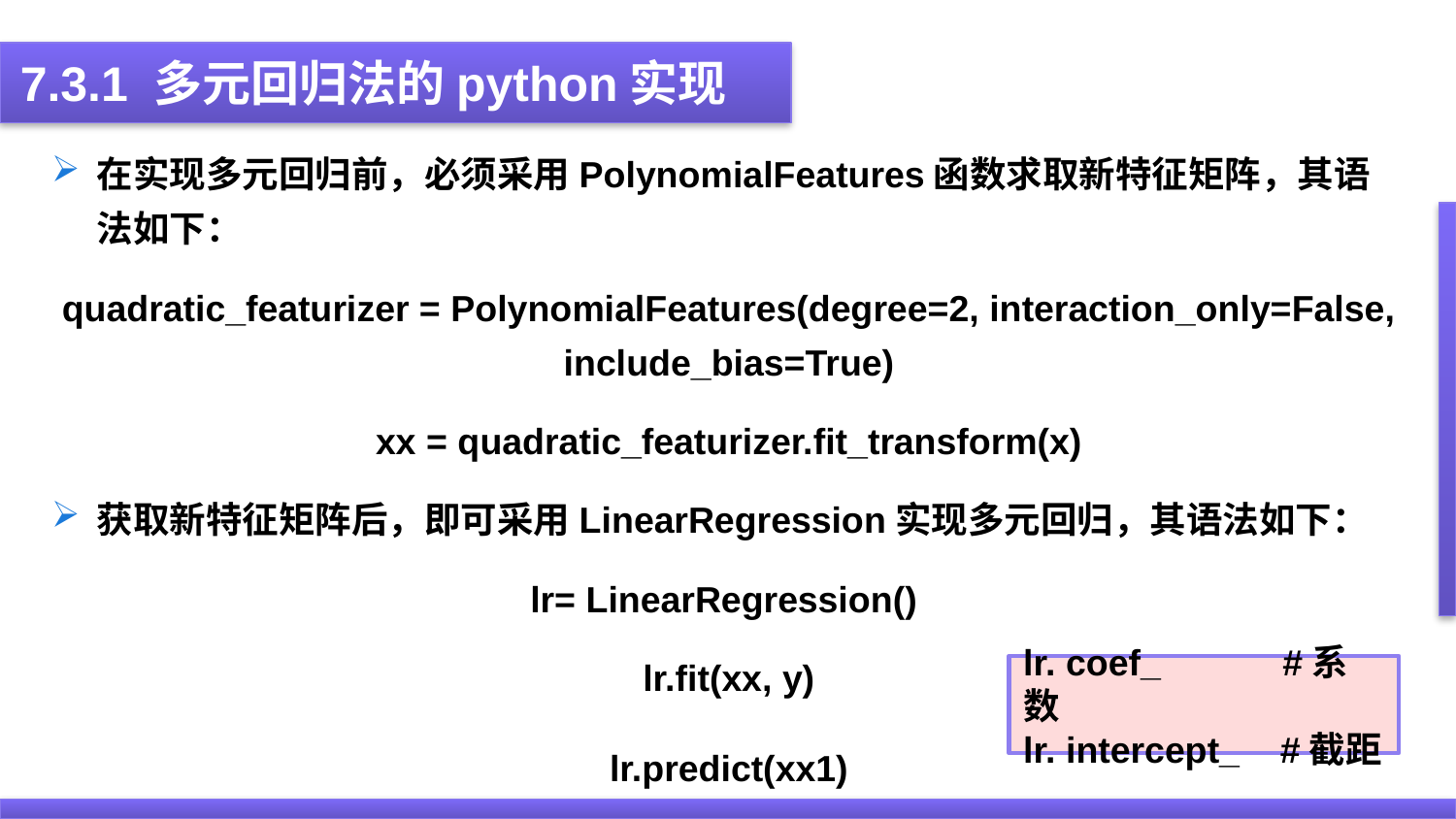

7.3.1 多元回归法的python实现
在实现多元回归前，必须采用PolynomialFeatures函数求取新特征矩阵，其语法如下：
quadratic_featurizer = PolynomialFeatures(degree=2, interaction_only=False, include_bias=True)
xx = quadratic_featurizer.fit_transform(x)
获取新特征矩阵后，即可采用LinearRegression实现多元回归，其语法如下：
lr= LinearRegression()
lr.fit(xx, y)
lr.predict(xx1)
lr. coef_            #系数
lr. intercept_    #截距